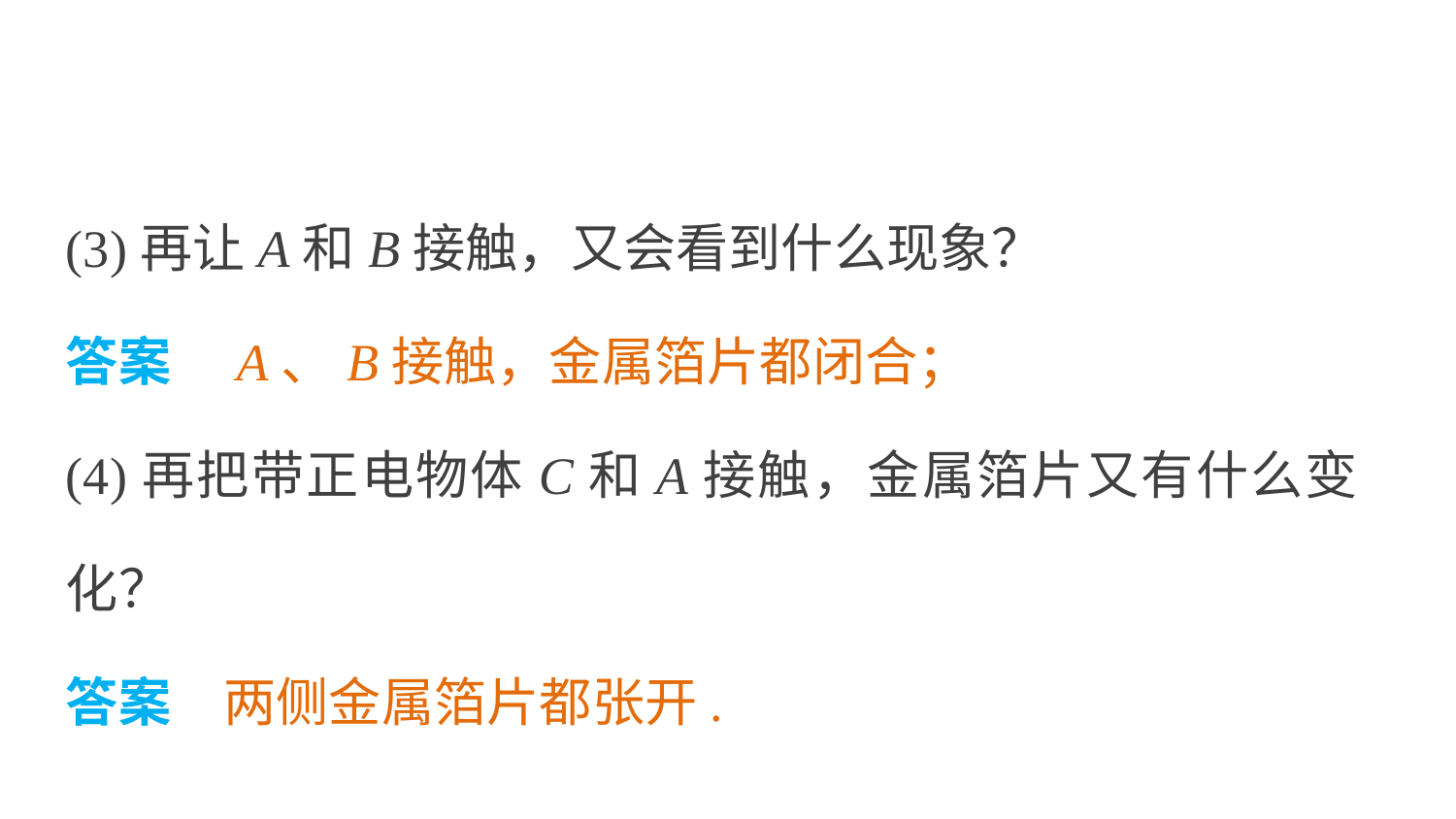

(3)再让A和B接触，又会看到什么现象？
答案　A、B接触，金属箔片都闭合；
(4)再把带正电物体C和A接触，金属箔片又有什么变化？
答案　两侧金属箔片都张开.